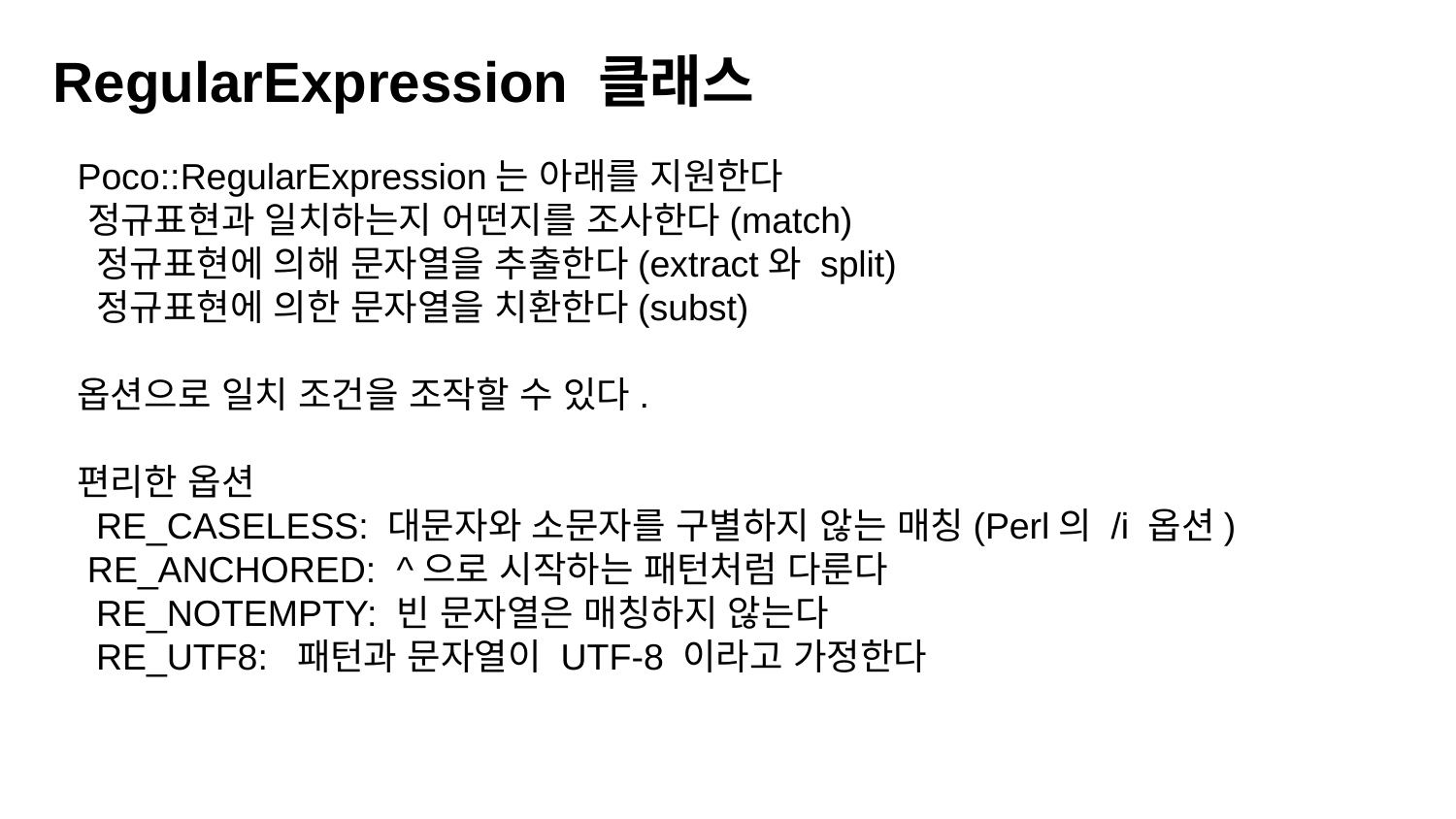

RegularExpression 클래스
Poco::RegularExpression는 아래를 지원한다
 정규표현과 일치하는지 어떤지를 조사한다(match)
 정규표현에 의해 문자열을 추출한다(extract와 split)
 정규표현에 의한 문자열을 치환한다(subst)
옵션으로 일치 조건을 조작할 수 있다.
편리한 옵션
 RE_CASELESS: 대문자와 소문자를 구별하지 않는 매칭(Perl의 /i 옵션)
 RE_ANCHORED:  ^으로 시작하는 패턴처럼 다룬다
 RE_NOTEMPTY: 빈 문자열은 매칭하지 않는다
 RE_UTF8:  패턴과 문자열이 UTF-8 이라고 가정한다